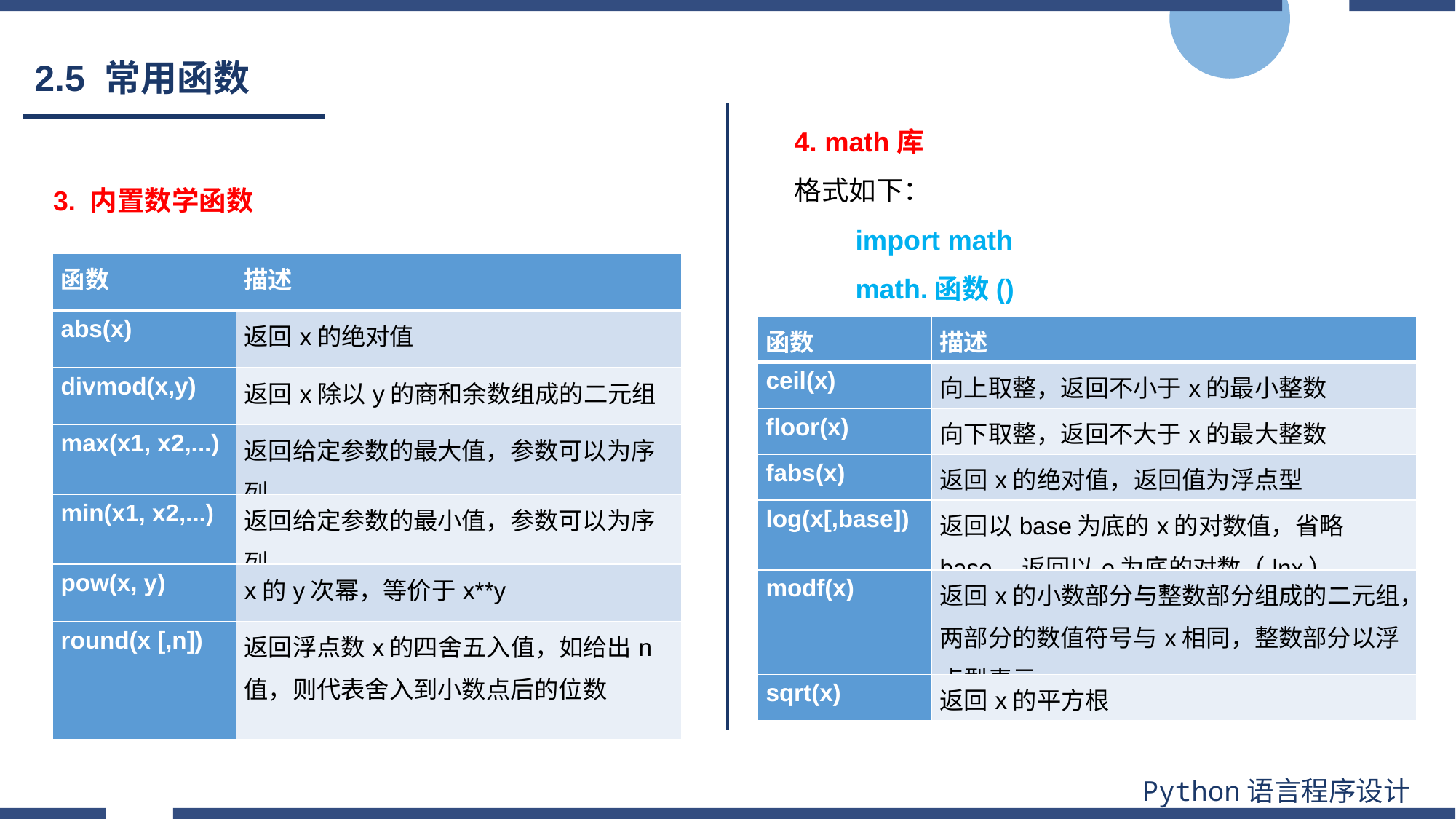

# 2.5 常用函数
4. math库
格式如下：
        import math
        math.函数()
3. 内置数学函数
| 函数 | 描述 |
| --- | --- |
| abs(x) | 返回x的绝对值 |
| divmod(x,y) | 返回x除以y的商和余数组成的二元组 |
| max(x1, x2,...) | 返回给定参数的最大值，参数可以为序列 |
| min(x1, x2,...) | 返回给定参数的最小值，参数可以为序列 |
| pow(x, y) | x的y次幂，等价于x\*\*y |
| round(x [,n]) | 返回浮点数x的四舍五入值，如给出n值，则代表舍入到小数点后的位数 |
| 函数 | 描述 |
| --- | --- |
| ceil(x) | 向上取整，返回不小于x的最小整数 |
| floor(x) | 向下取整，返回不大于x的最大整数 |
| fabs(x) | 返回x的绝对值，返回值为浮点型 |
| log(x[,base]) | 返回以base为底的x的对数值，省略base，返回以e为底的对数（lnx） |
| modf(x) | 返回x的小数部分与整数部分组成的二元组，两部分的数值符号与x相同，整数部分以浮点型表示。 |
| sqrt(x) | 返回x的平方根 |